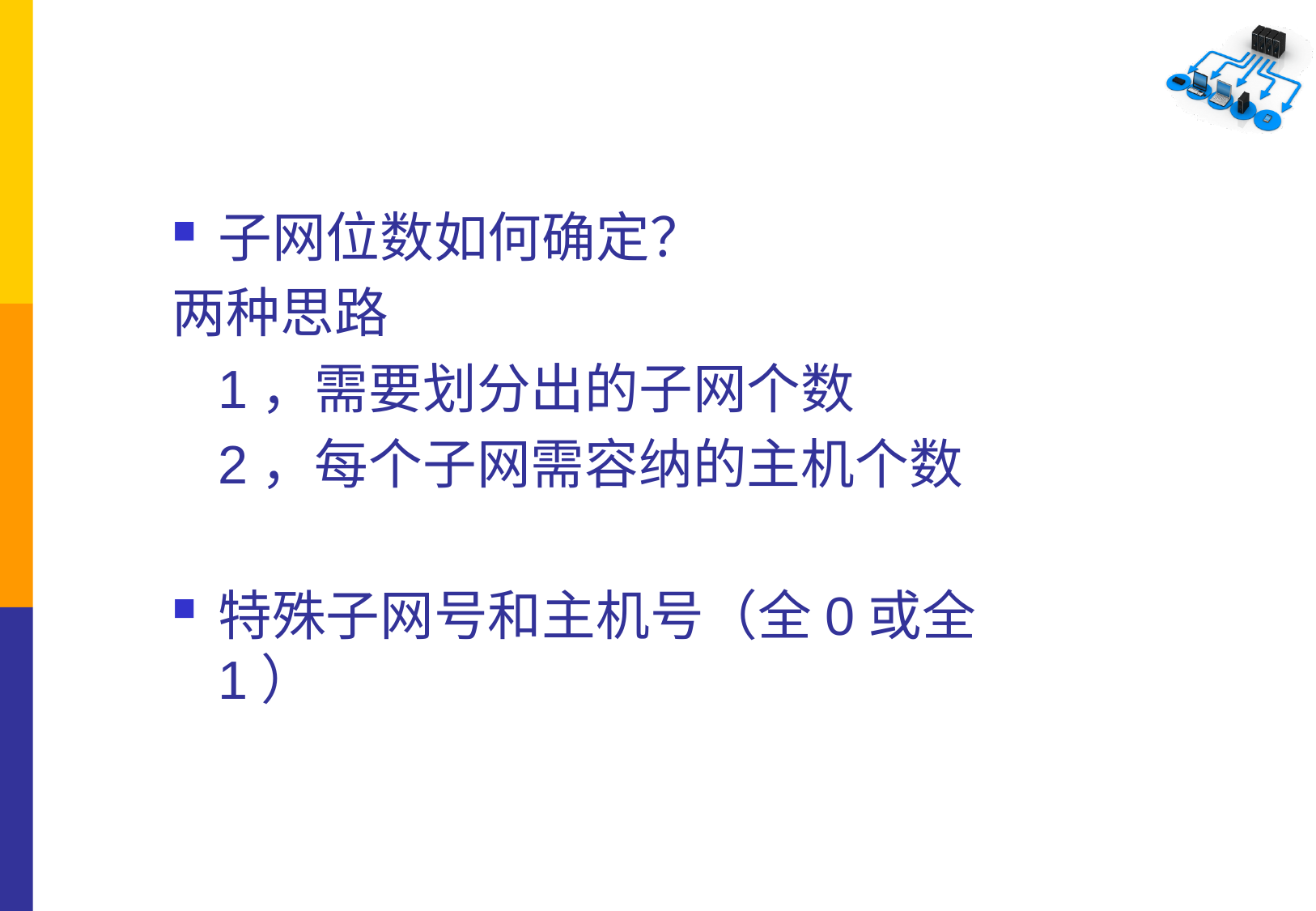

子网位数如何确定？
两种思路
	1，需要划分出的子网个数
	2，每个子网需容纳的主机个数

特殊子网号和主机号（全0或全1）